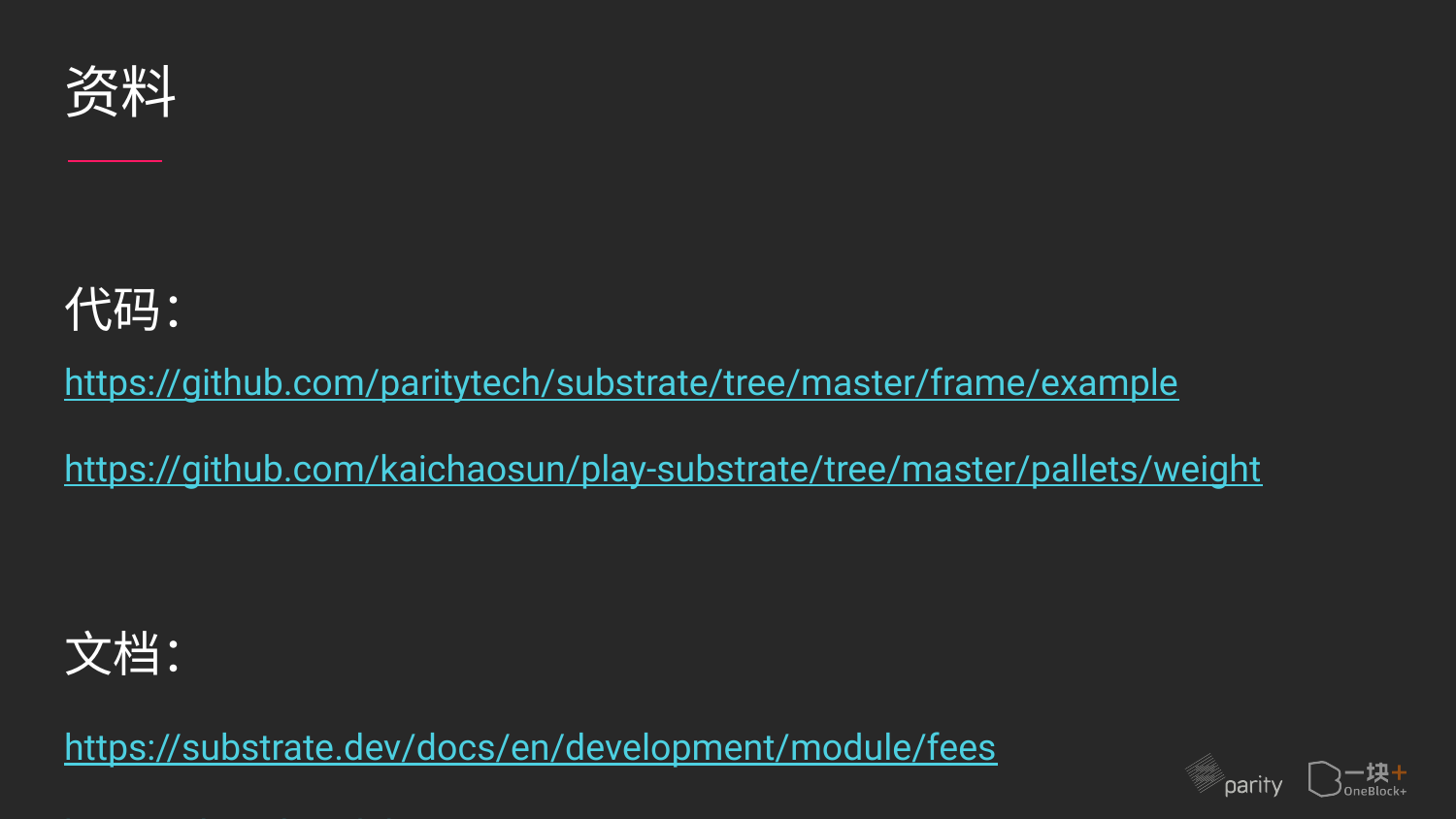

# 资料
代码：
https://github.com/paritytech/substrate/tree/master/frame/example
https://github.com/kaichaosun/play-substrate/tree/master/pallets/weight

文档：
https://substrate.dev/docs/en/development/module/fees
https://zhuanlan.zhihu.com/p/108194544